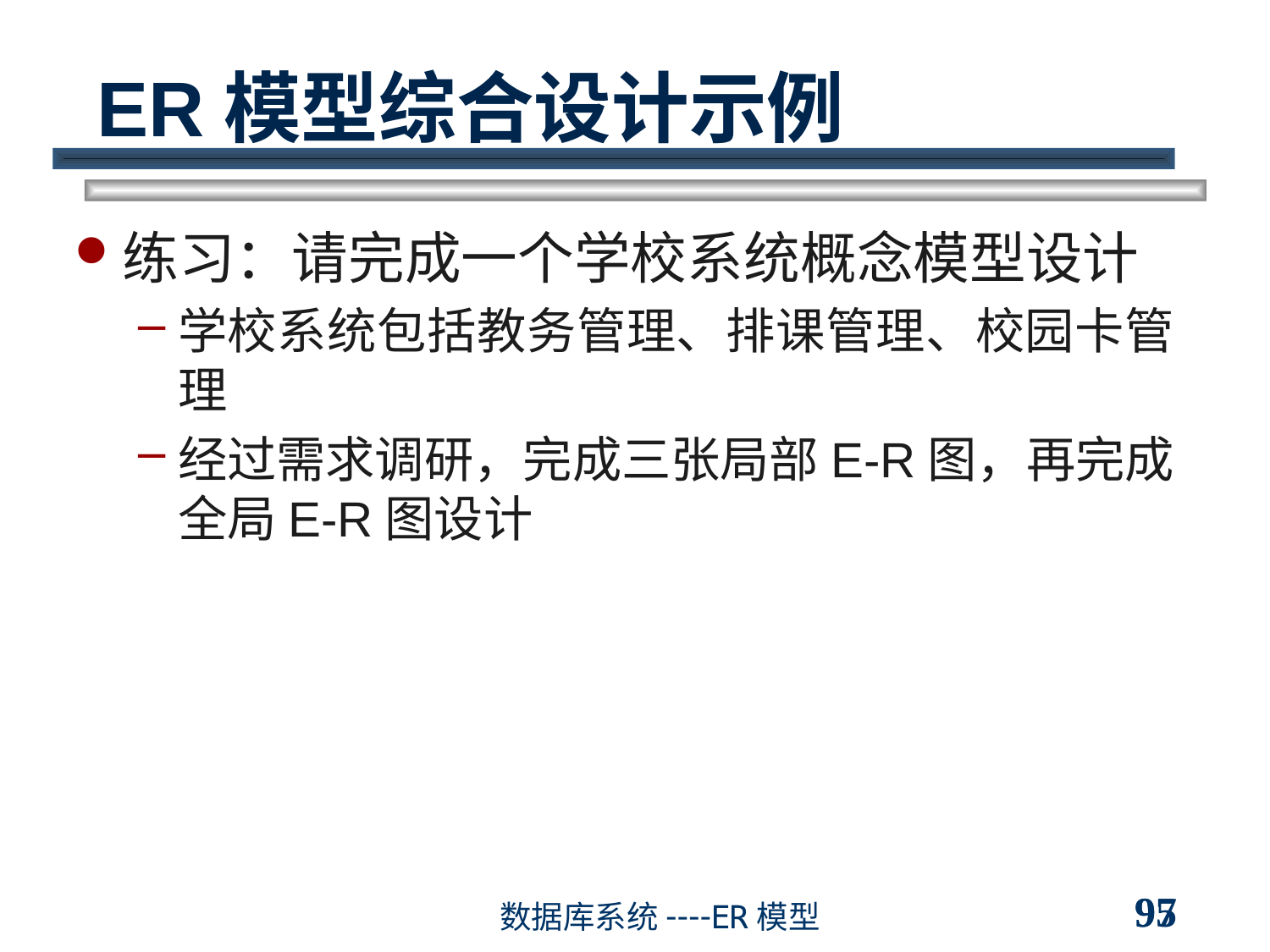

ER模型综合设计示例
练习：请完成一个学校系统概念模型设计
学校系统包括教务管理、排课管理、校园卡管理
经过需求调研，完成三张局部E-R图，再完成全局E-R图设计

97
95
数据库系统----ER模型